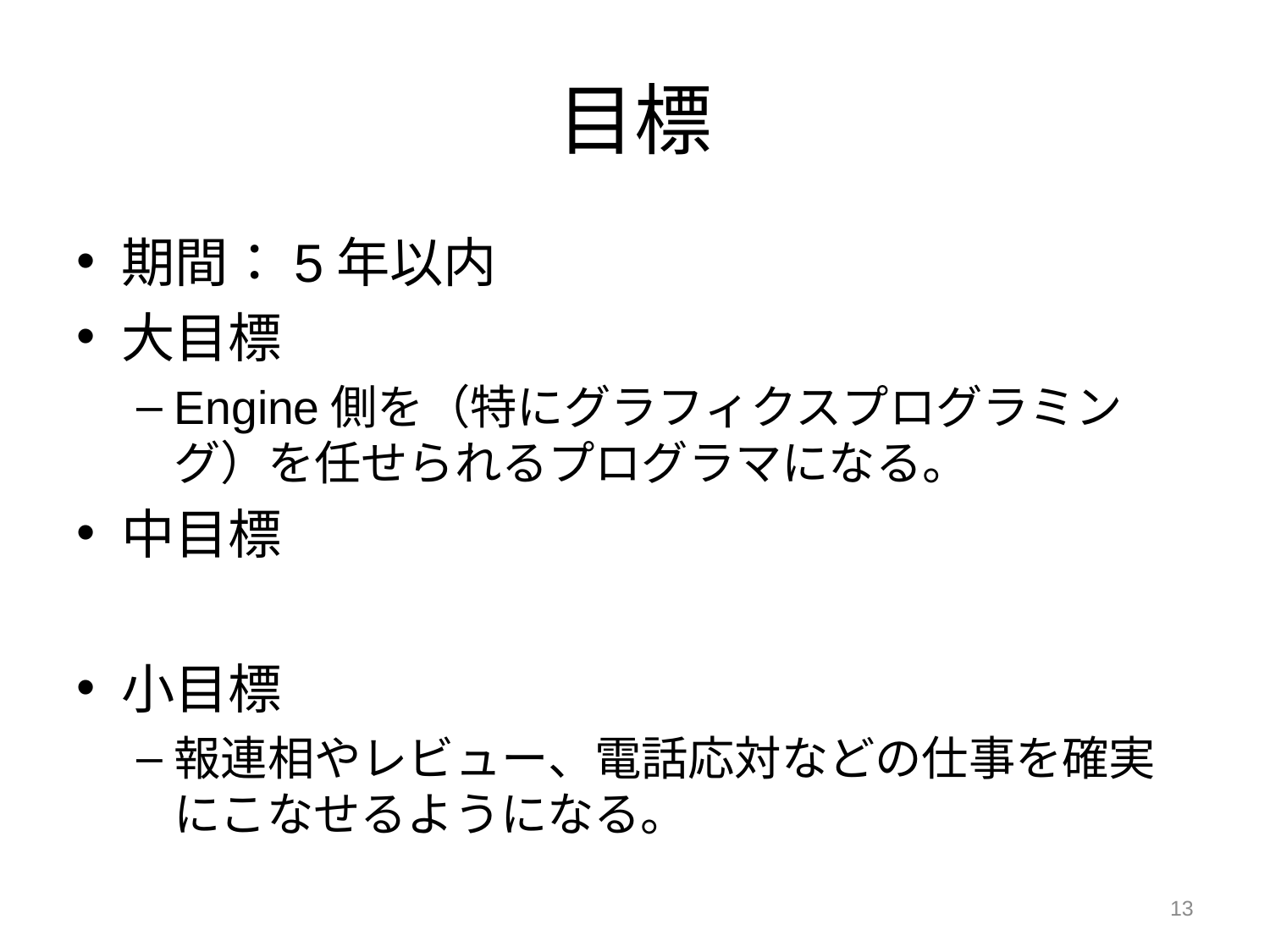

# 目標
期間：5年以内
大目標
Engine側を（特にグラフィクスプログラミング）を任せられるプログラマになる。
中目標

小目標
報連相やレビュー、電話応対などの仕事を確実にこなせるようになる。

13